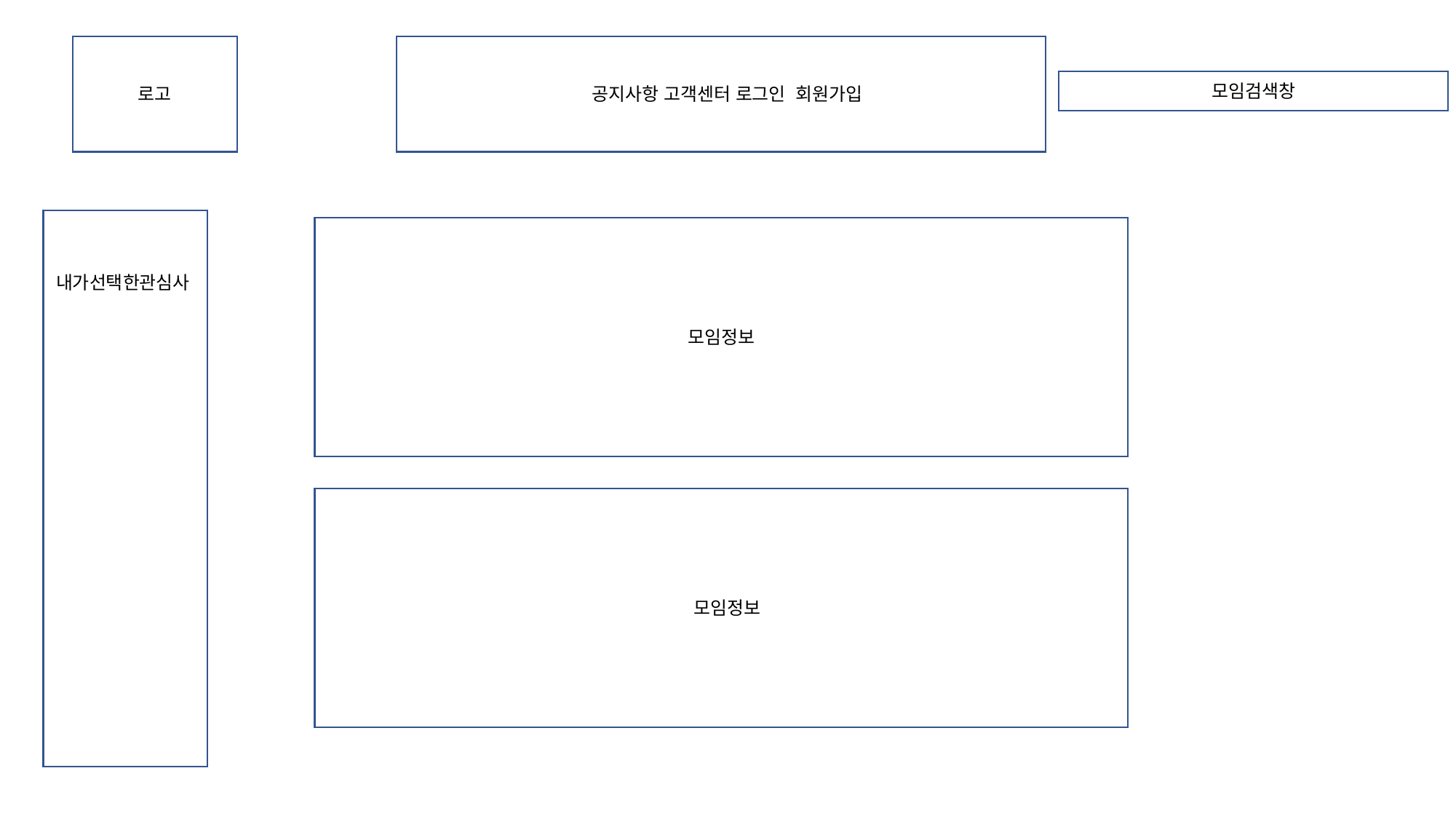

모임검색창
공지사항 고객센터 로그인  회원가입
로고

내가선택한관심사
모임정보

모임정보